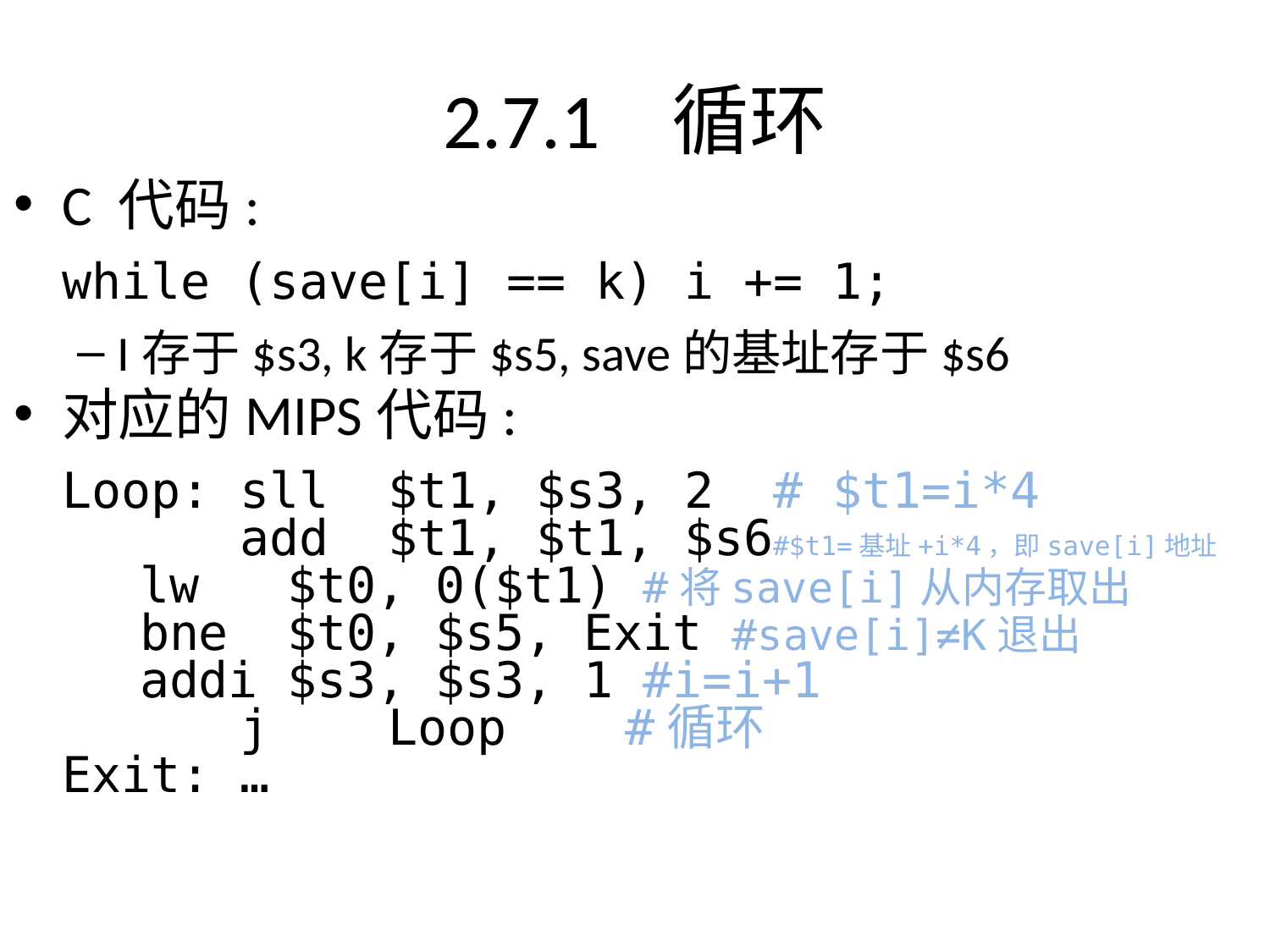

# 2.7.1   循环
C 代码:
	while (save[i] == k) i += 1;
I存于$s3, k存于$s5, save的基址存于$s6
对应的MIPS代码:
	Loop: sll  $t1, $s3, 2  # $t1=i*4
      add  $t1, $t1, $s6#$t1=基址+i*4，即save[i]地址
      lw   $t0, 0($t1) #将save[i]从内存取出
      bne  $t0, $s5, Exit #save[i]≠K退出
      addi $s3, $s3, 1 #i=i+1
      j    Loop    #循环
Exit: …